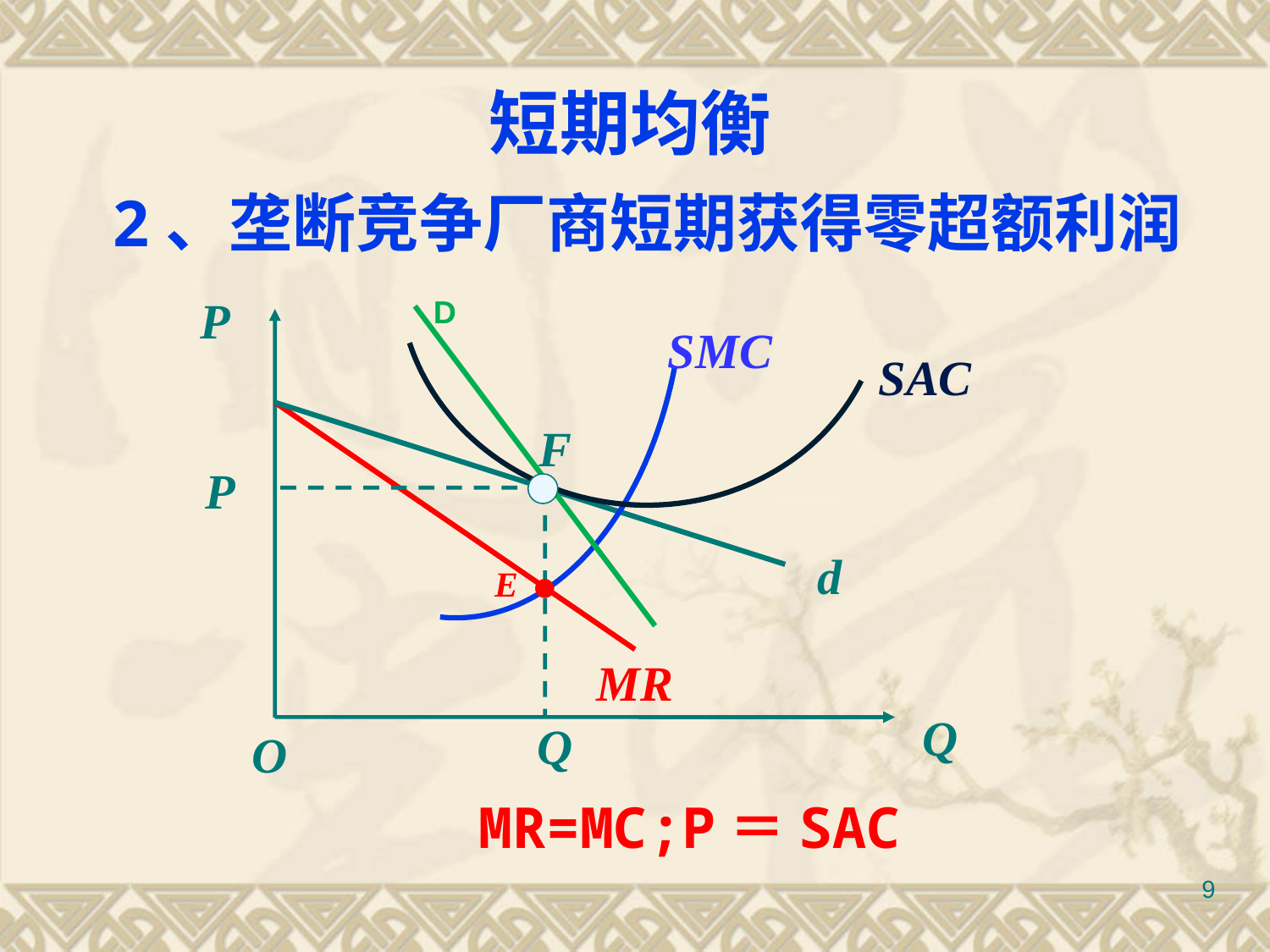

# 短期均衡
2、垄断竞争厂商短期获得零超额利润

P
D

SMC
SAC

F
P

•
d
E
MR
Q
Q

O
MR=MC;P＝SAC
9